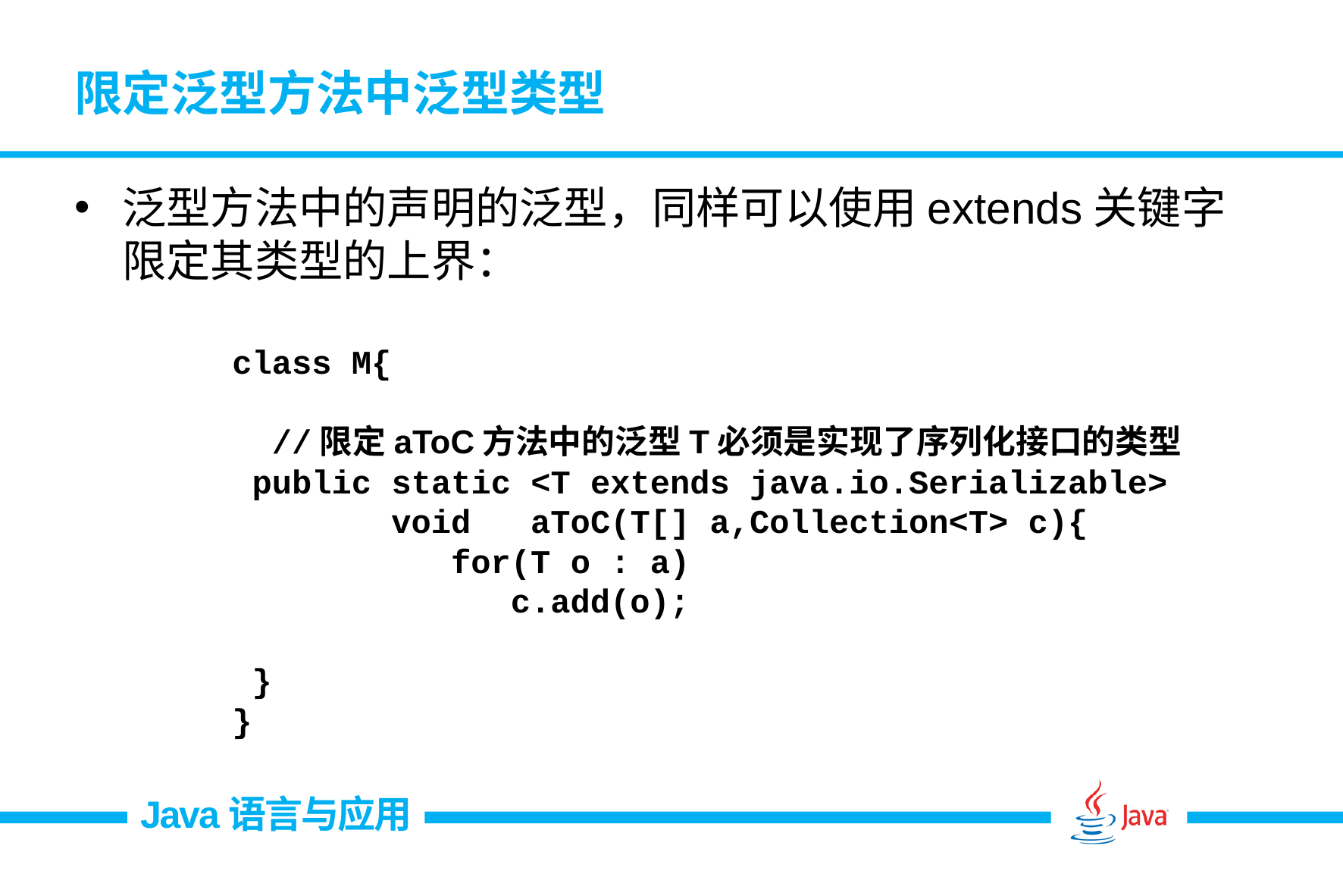

# 限定泛型方法中泛型类型
泛型方法中的声明的泛型，同样可以使用extends关键字限定其类型的上界：
class M{

  //限定aToC方法中的泛型T必须是实现了序列化接口的类型
 public static <T extends java.io.Serializable>
        void   aToC(T[] a,Collection<T> c){
           for(T o : a)
              c.add(o);

 }
}